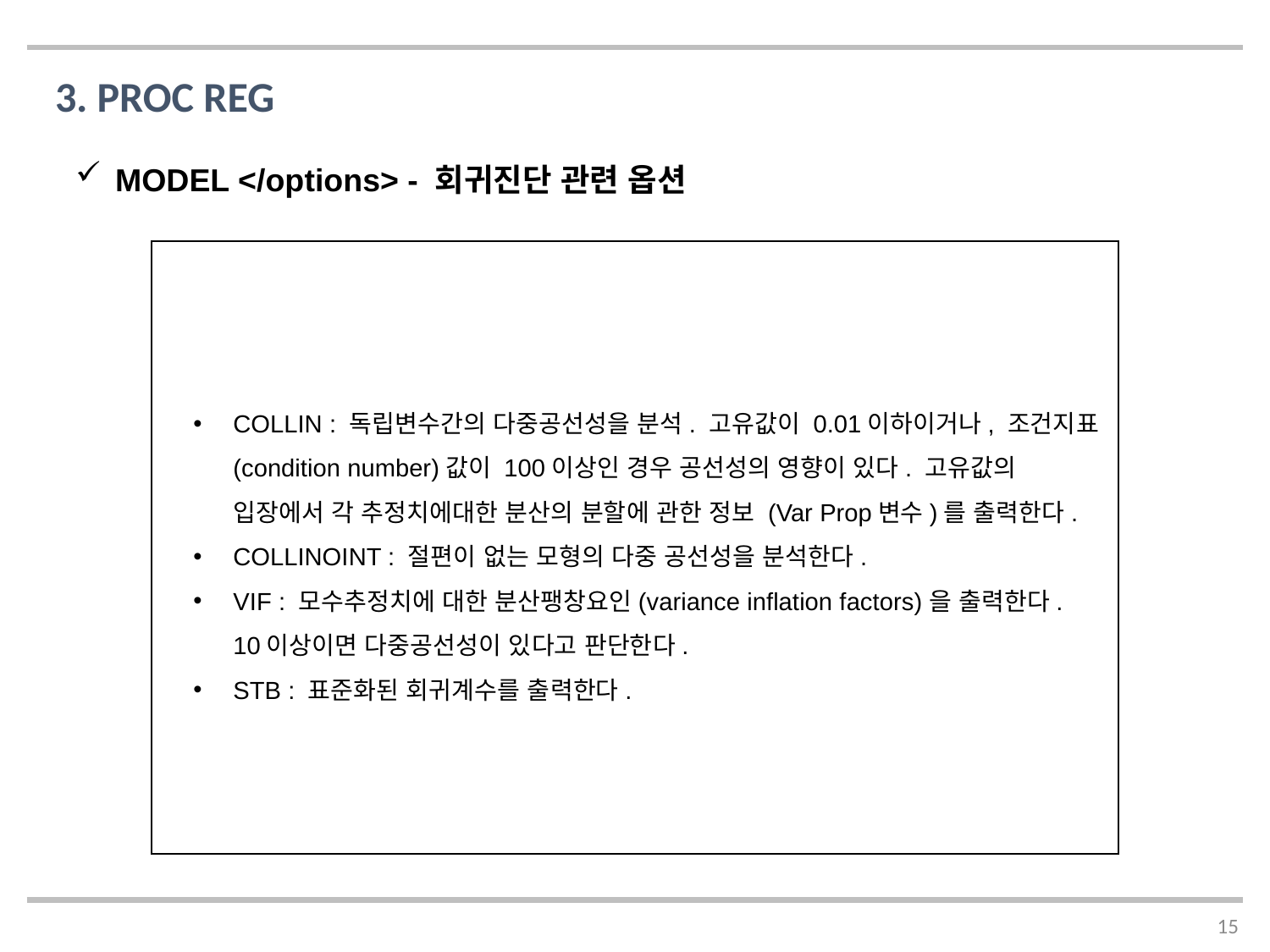

3. PROC REG
MODEL </options> - 회귀진단 관련 옵션

COLLIN : 독립변수간의 다중공선성을 분석. 고유값이 0.01이하이거나, 조건지표(condition number)값이 100이상인 경우 공선성의 영향이 있다. 고유값의 입장에서 각 추정치에대한 분산의 분할에 관한 정보 (Var Prop변수)를 출력한다.
COLLINOINT : 절편이 없는 모형의 다중 공선성을 분석한다.
VIF : 모수추정치에 대한 분산팽창요인(variance inflation factors)을 출력한다.
10이상이면 다중공선성이 있다고 판단한다.
STB : 표준화된 회귀계수를 출력한다.